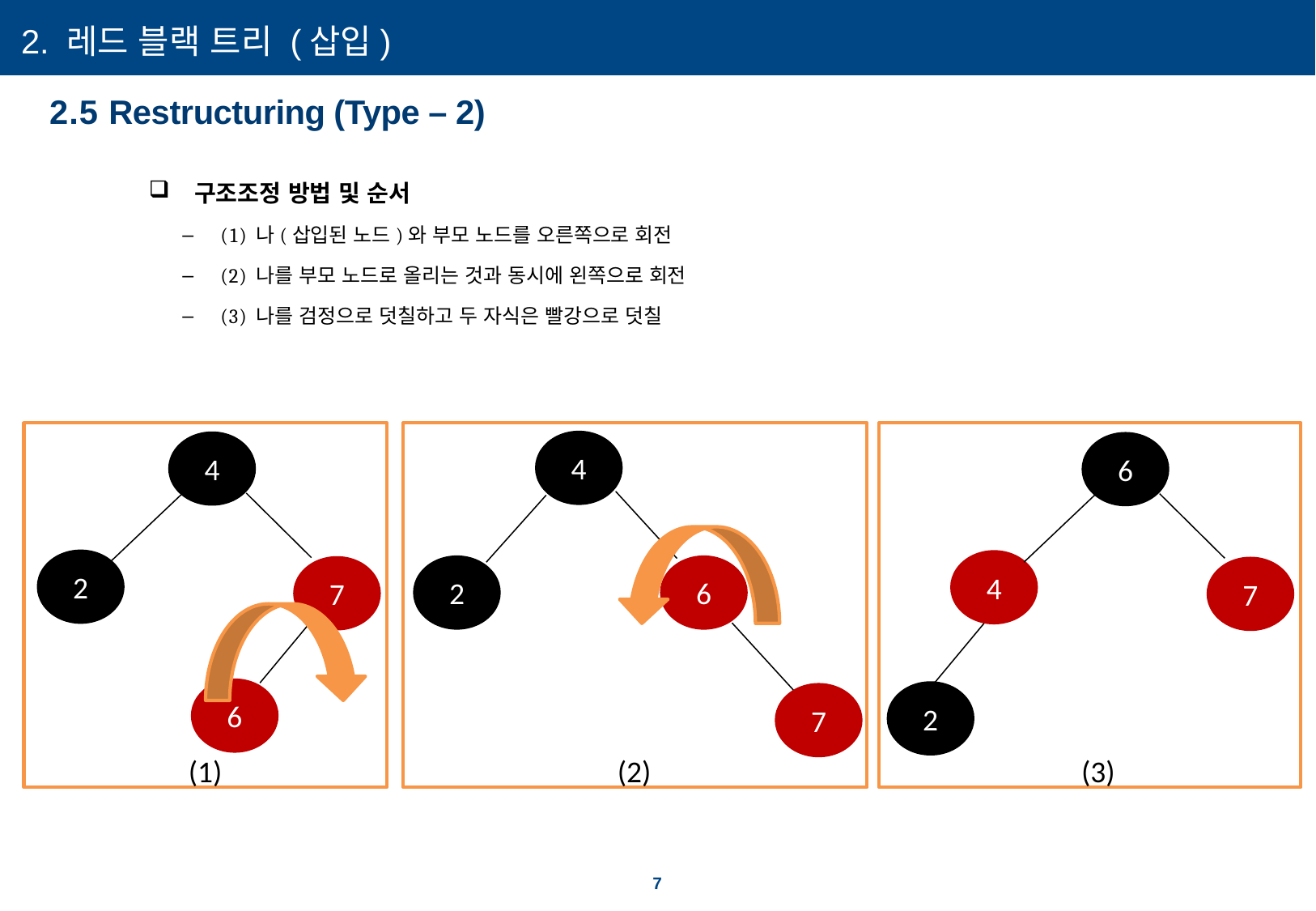

2. 레드 블랙 트리 (삽입)
2.5 Restructuring (Type – 2)
구조조정 방법 및 순서
(1) 나(삽입된 노드)와 부모 노드를 오른쪽으로 회전
(2) 나를 부모 노드로 올리는 것과 동시에 왼쪽으로 회전
(3) 나를 검정으로 덧칠하고 두 자식은 빨강으로 덧칠

4
4
6

2
4
2
6
7
7

6
2
7
(2)
(3)
(1)
7